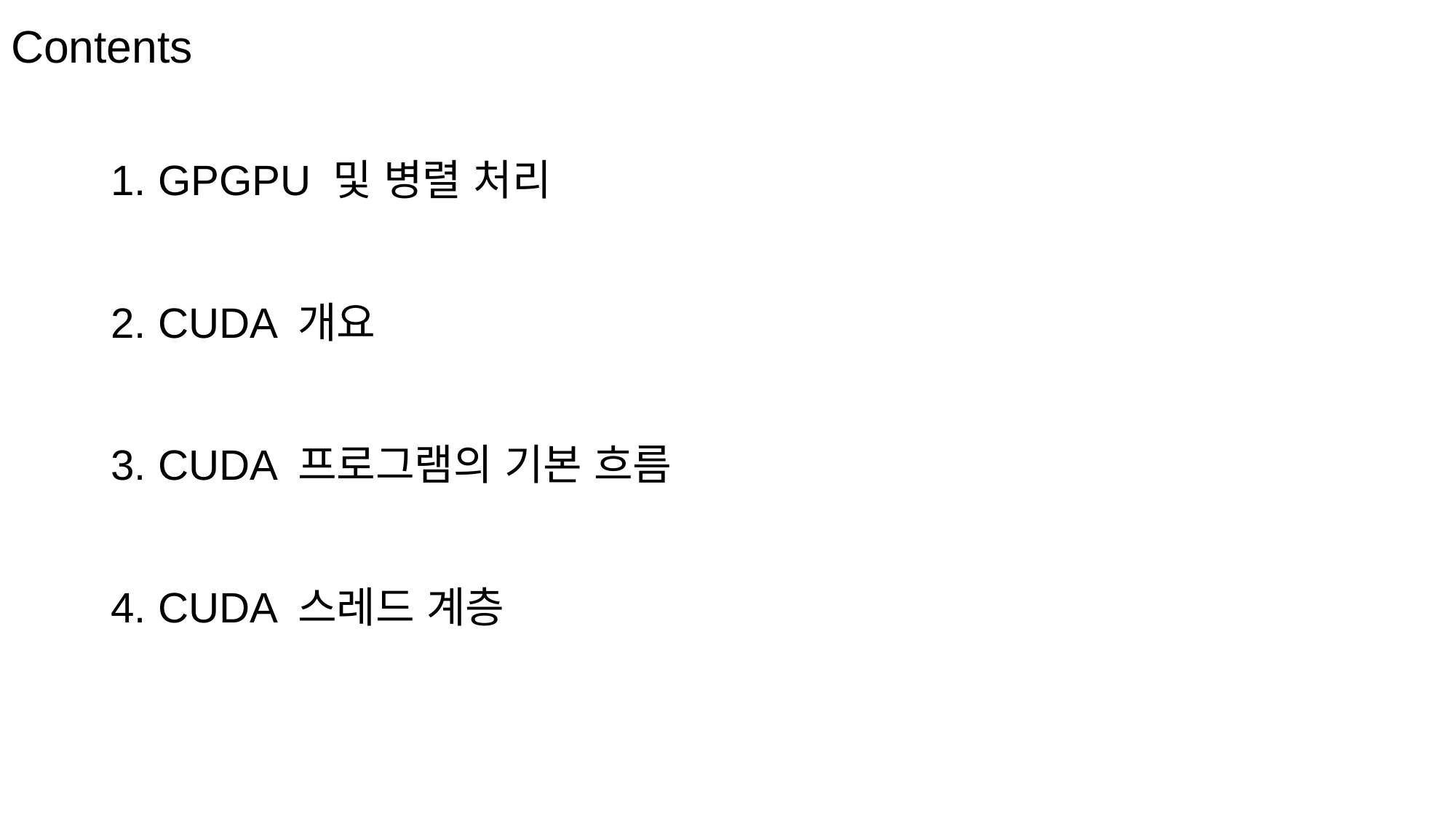

# Contents
1. GPGPU 및 병렬 처리
2. CUDA 개요
3. CUDA 프로그램의 기본 흐름
4. CUDA 스레드 계층